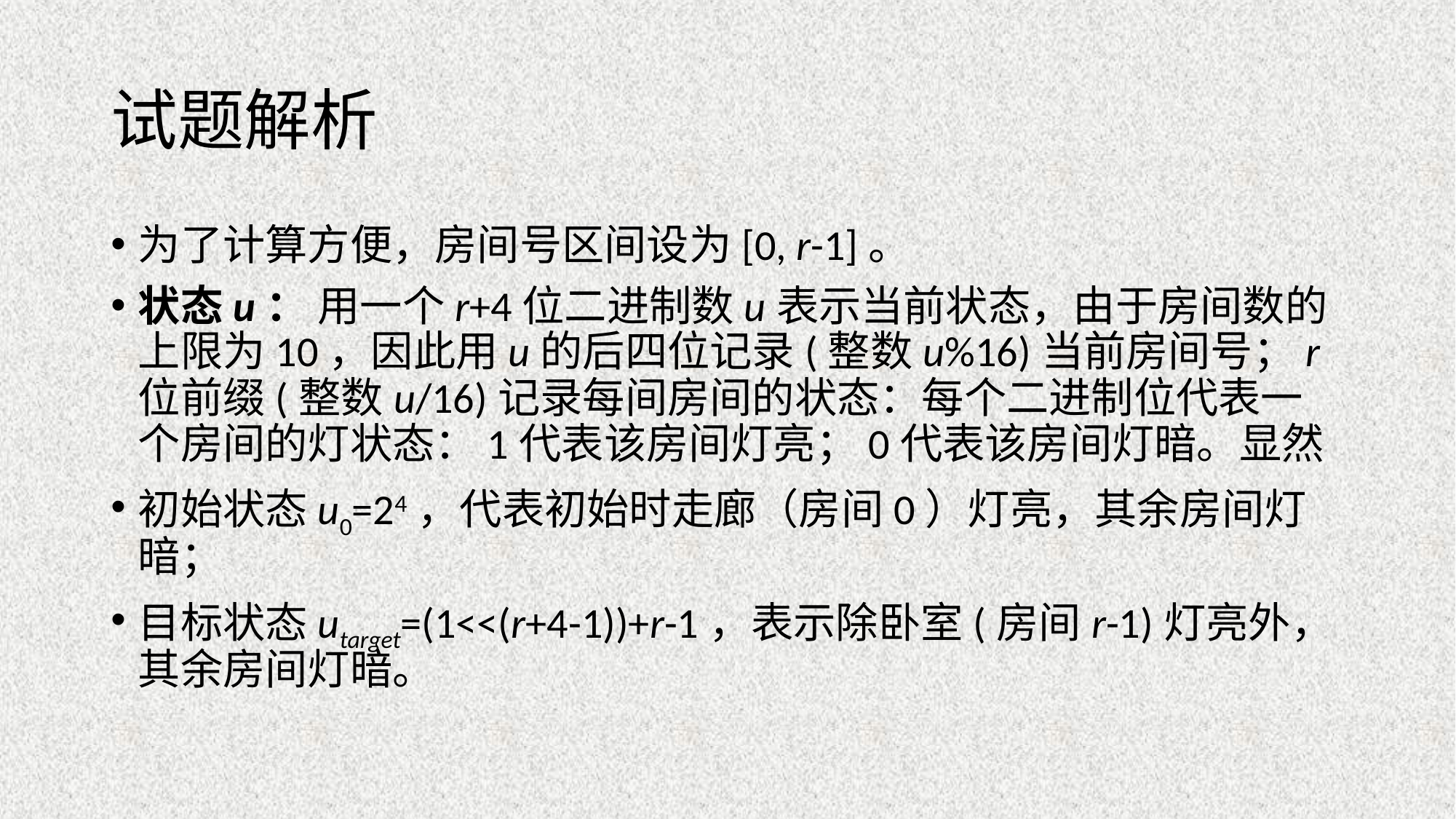

# 试题解析
为了计算方便，房间号区间设为[0, r-1]。
状态u： 用一个r+4位二进制数u表示当前状态，由于房间数的上限为10，因此用u的后四位记录(整数u%16)当前房间号；r位前缀(整数u/16)记录每间房间的状态：每个二进制位代表一个房间的灯状态：1代表该房间灯亮；0代表该房间灯暗。显然
初始状态u0=24，代表初始时走廊（房间0）灯亮，其余房间灯暗；
目标状态utarget=(1<<(r+4-1))+r-1，表示除卧室(房间r-1)灯亮外，其余房间灯暗。